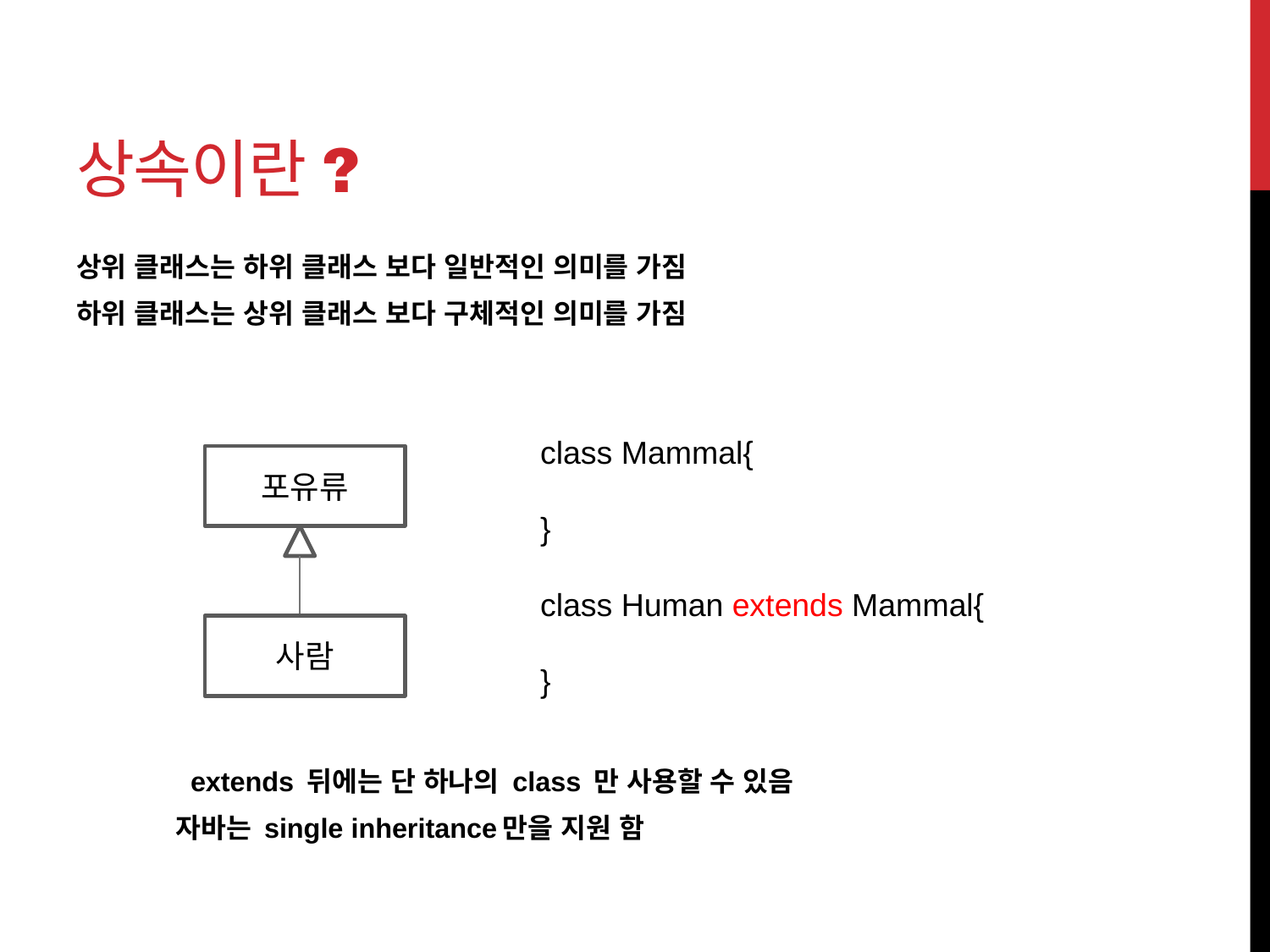

# 상속이란?
상위 클래스는 하위 클래스 보다 일반적인 의미를 가짐
하위 클래스는 상위 클래스 보다 구체적인 의미를 가짐

               extends 뒤에는 단 하나의 class 만 사용할 수 있음
	자바는 single inheritance만을 지원 함
class Mammal{

}

class Human extends Mammal{

}
포유류

사람